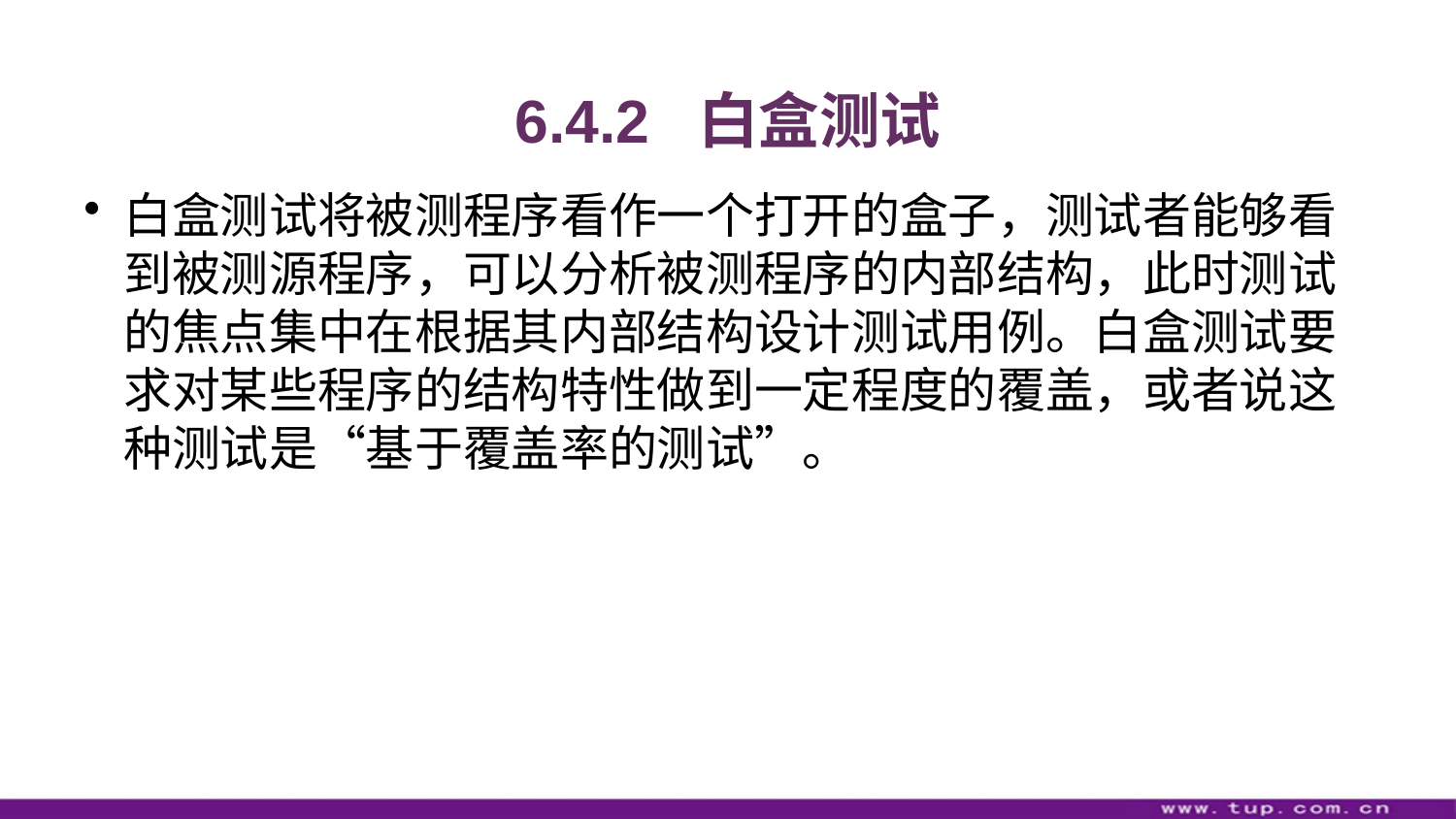

# 6.4.2  白盒测试
白盒测试将被测程序看作一个打开的盒子，测试者能够看到被测源程序，可以分析被测程序的内部结构，此时测试的焦点集中在根据其内部结构设计测试用例。白盒测试要求对某些程序的结构特性做到一定程度的覆盖，或者说这种测试是“基于覆盖率的测试”。